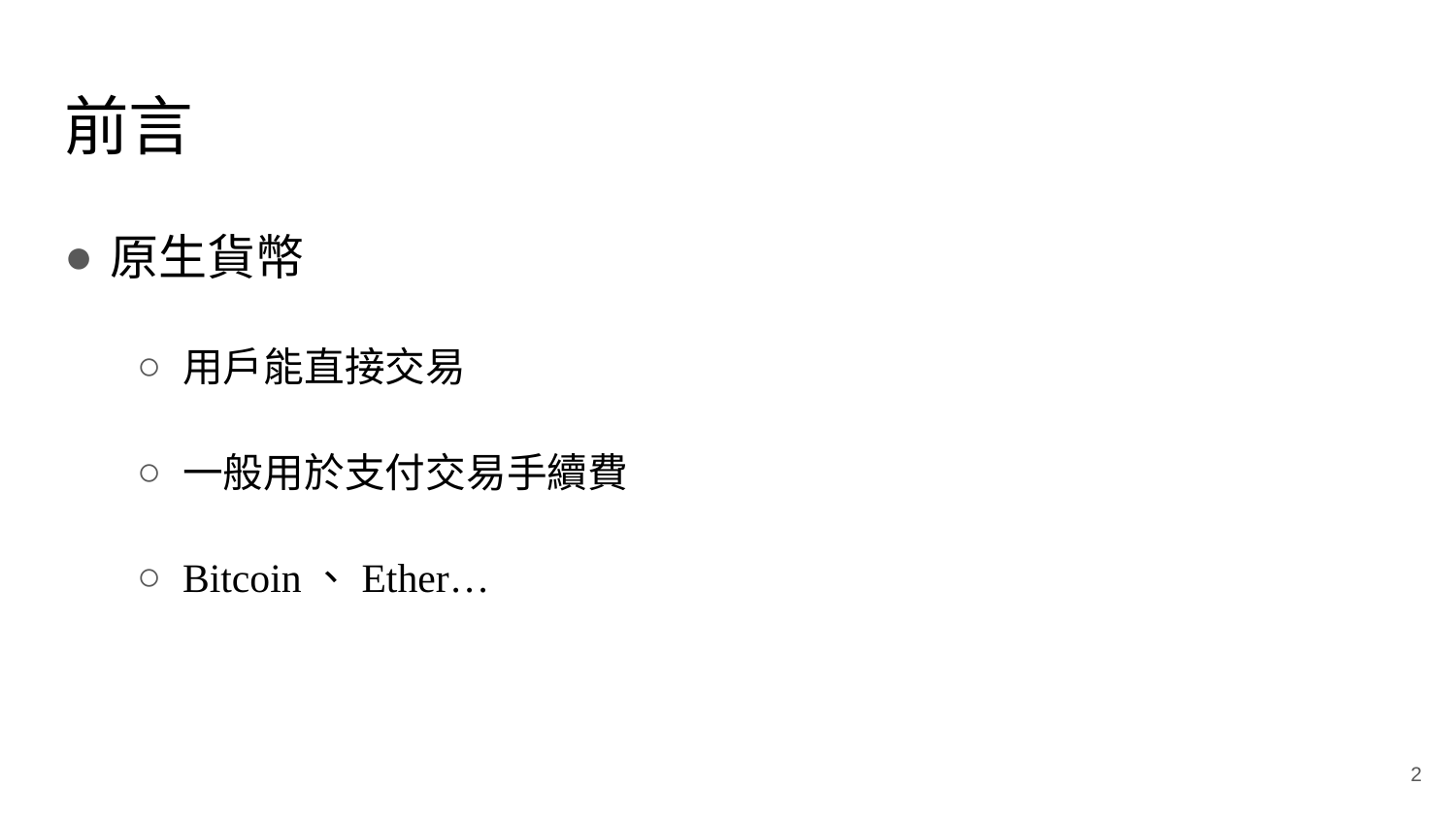

# 前言
原生貨幣
用戶能直接交易
一般用於支付交易手續費
Bitcoin、Ether…

2